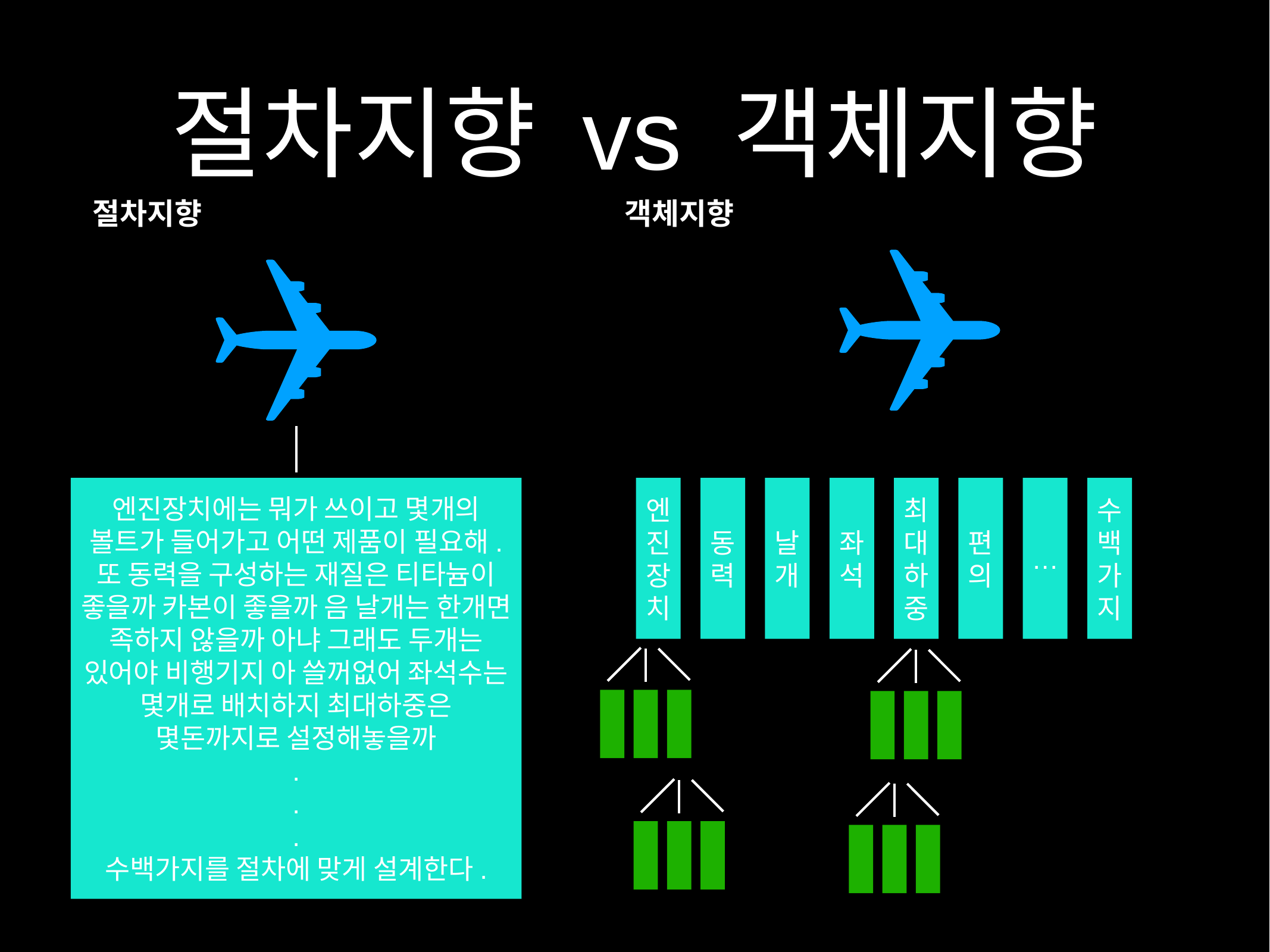

# 절차지향 vs 객체지향
절차지향
객체지향

엔진장치

동력

날개

좌석

최대하중

편의

…

수백가지

엔진장치에는 뭐가 쓰이고 몇개의 볼트가 들어가고 어떤 제품이 필요해. 또 동력을 구성하는 재질은 티타늄이 좋을까 카본이 좋을까 음 날개는 한개면 족하지 않을까 아냐 그래도 두개는 있어야 비행기지 아 쓸꺼없어 좌석수는 몇개로 배치하지 최대하중은 몇돈까지로 설정해놓을까
.
.
.
수백가지를 절차에 맞게 설계한다.